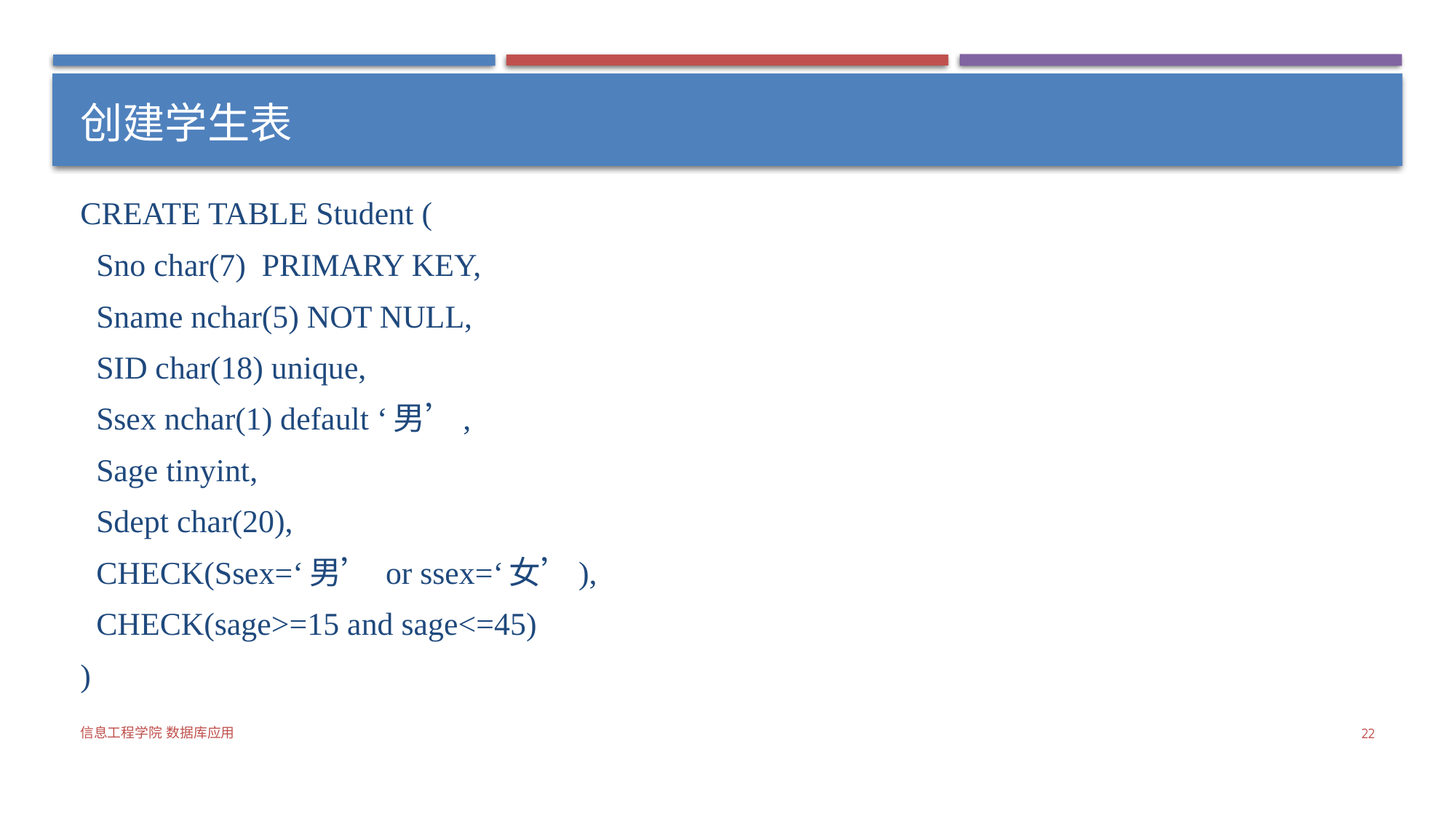

# 创建学生表
CREATE TABLE Student (
  Sno char(7)  PRIMARY KEY,
  Sname nchar(5) NOT NULL,
  SID char(18) unique,
  Ssex nchar(1) default ‘男’,
  Sage tinyint,
  Sdept char(20),
  CHECK(Ssex=‘男’ or ssex=‘女’),
  CHECK(sage>=15 and sage<=45)
)
信息工程学院 数据库应用
22